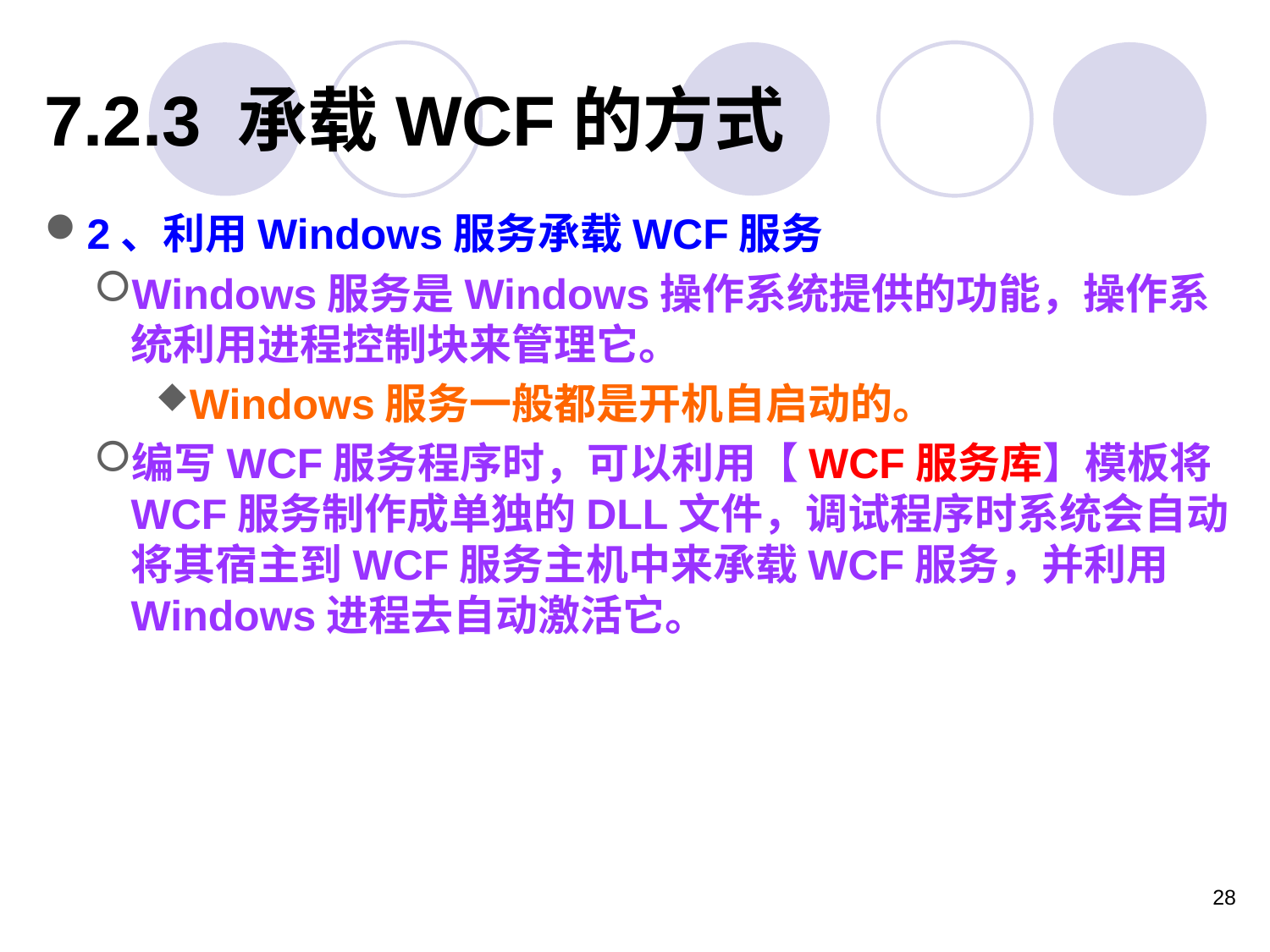

# 7.2.3 承载WCF的方式
2、利用Windows服务承载WCF服务
Windows服务是Windows操作系统提供的功能，操作系统利用进程控制块来管理它。
Windows服务一般都是开机自启动的。
编写WCF服务程序时，可以利用【WCF服务库】模板将WCF服务制作成单独的DLL文件，调试程序时系统会自动将其宿主到WCF服务主机中来承载WCF服务，并利用Windows进程去自动激活它。

28